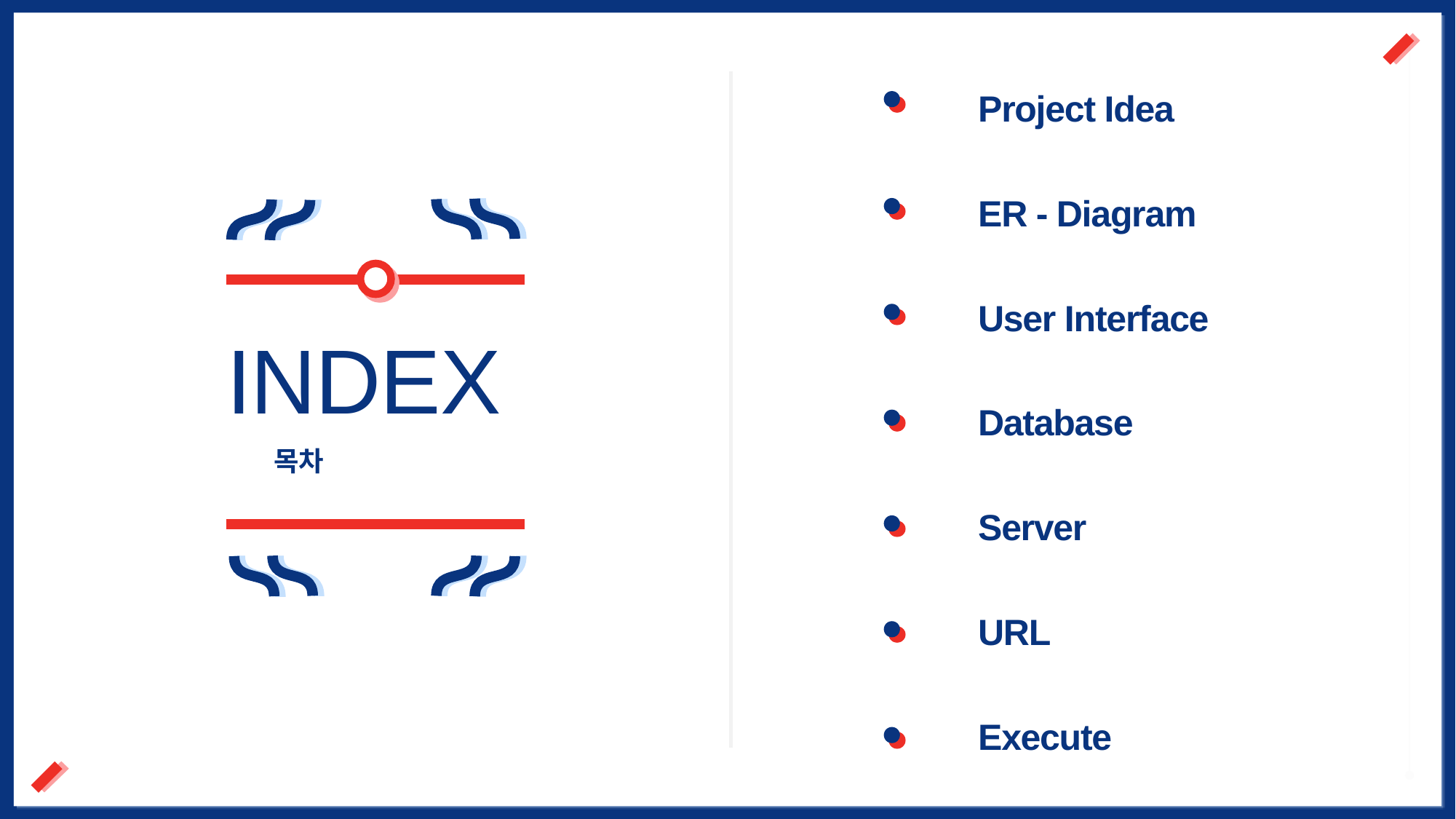

Project Idea

ER - Diagram

User Interface

Database

Server

URL

Execute

INDEX

목차